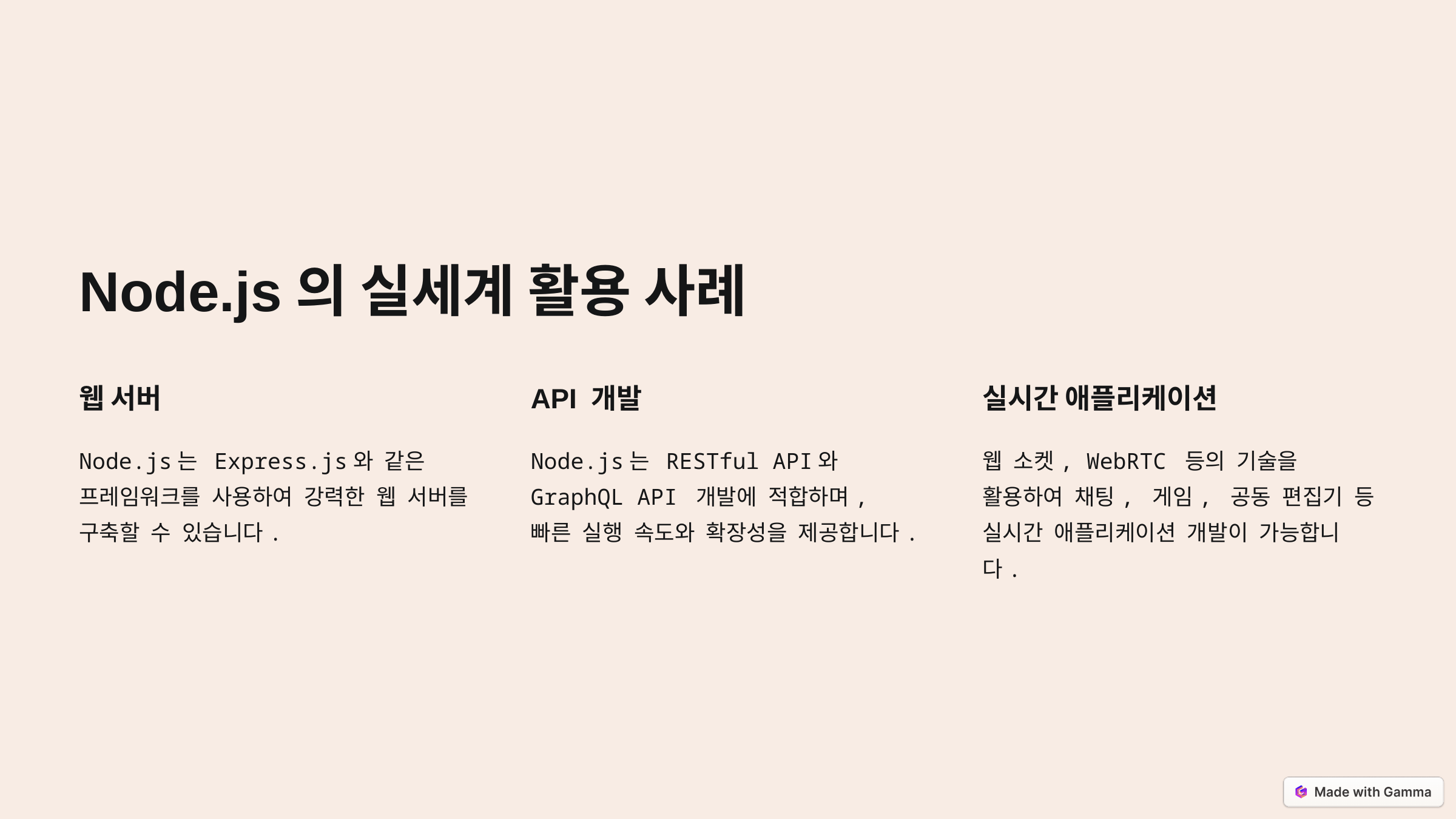

Node.js의 실세계 활용 사례
웹 서버
API 개발
실시간 애플리케이션
Node.js는 Express.js와 같은 프레임워크를 사용하여 강력한 웹 서버를 구축할 수 있습니다.
Node.js는 RESTful API와 GraphQL API 개발에 적합하며, 빠른 실행 속도와 확장성을 제공합니다.
웹 소켓, WebRTC 등의 기술을 활용하여 채팅, 게임, 공동 편집기 등 실시간 애플리케이션 개발이 가능합니다.